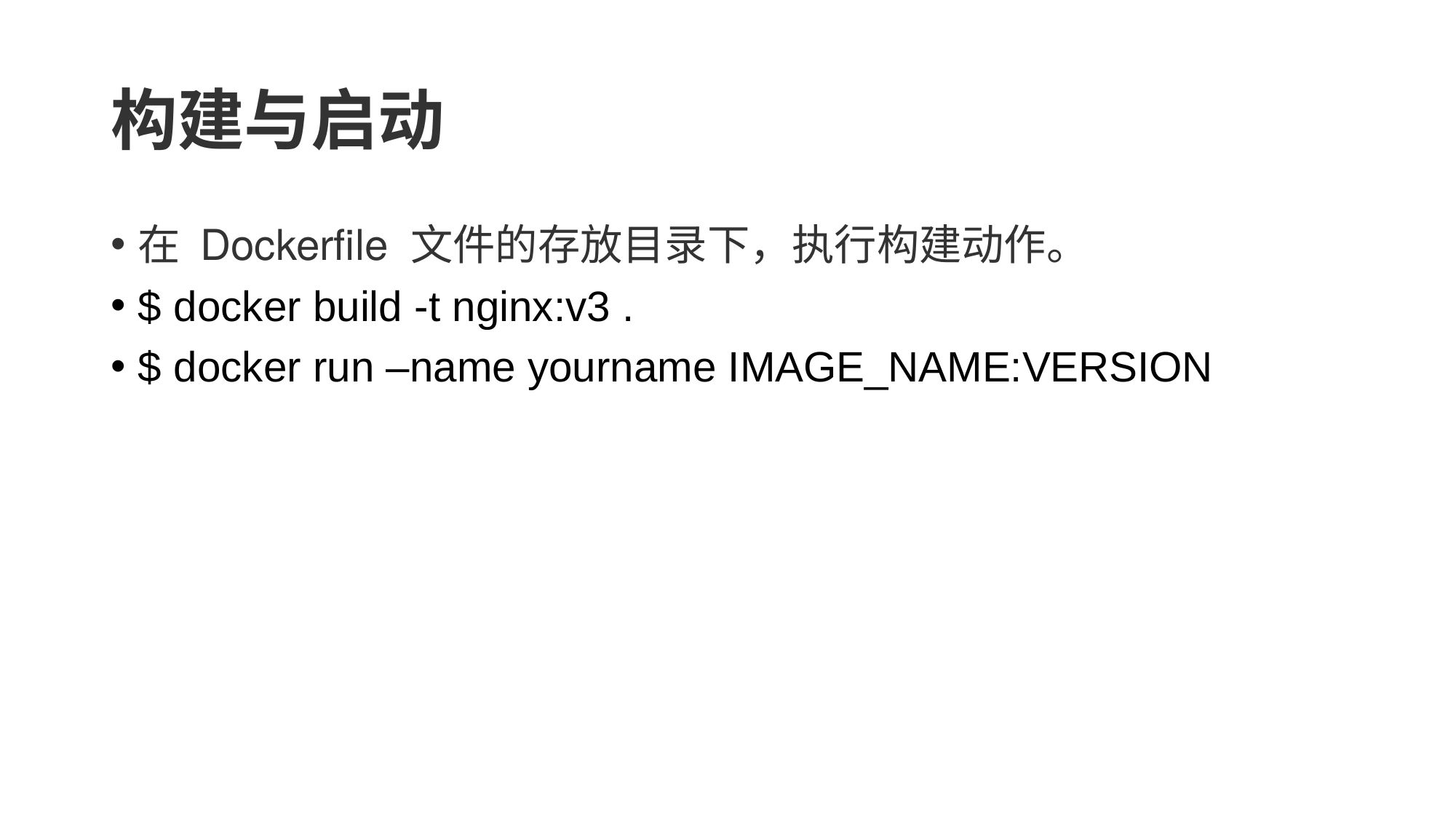

# 构建与启动
在 Dockerfile 文件的存放目录下，执行构建动作。
$ docker build -t nginx:v3 .
$ docker run –name yourname IMAGE_NAME:VERSION